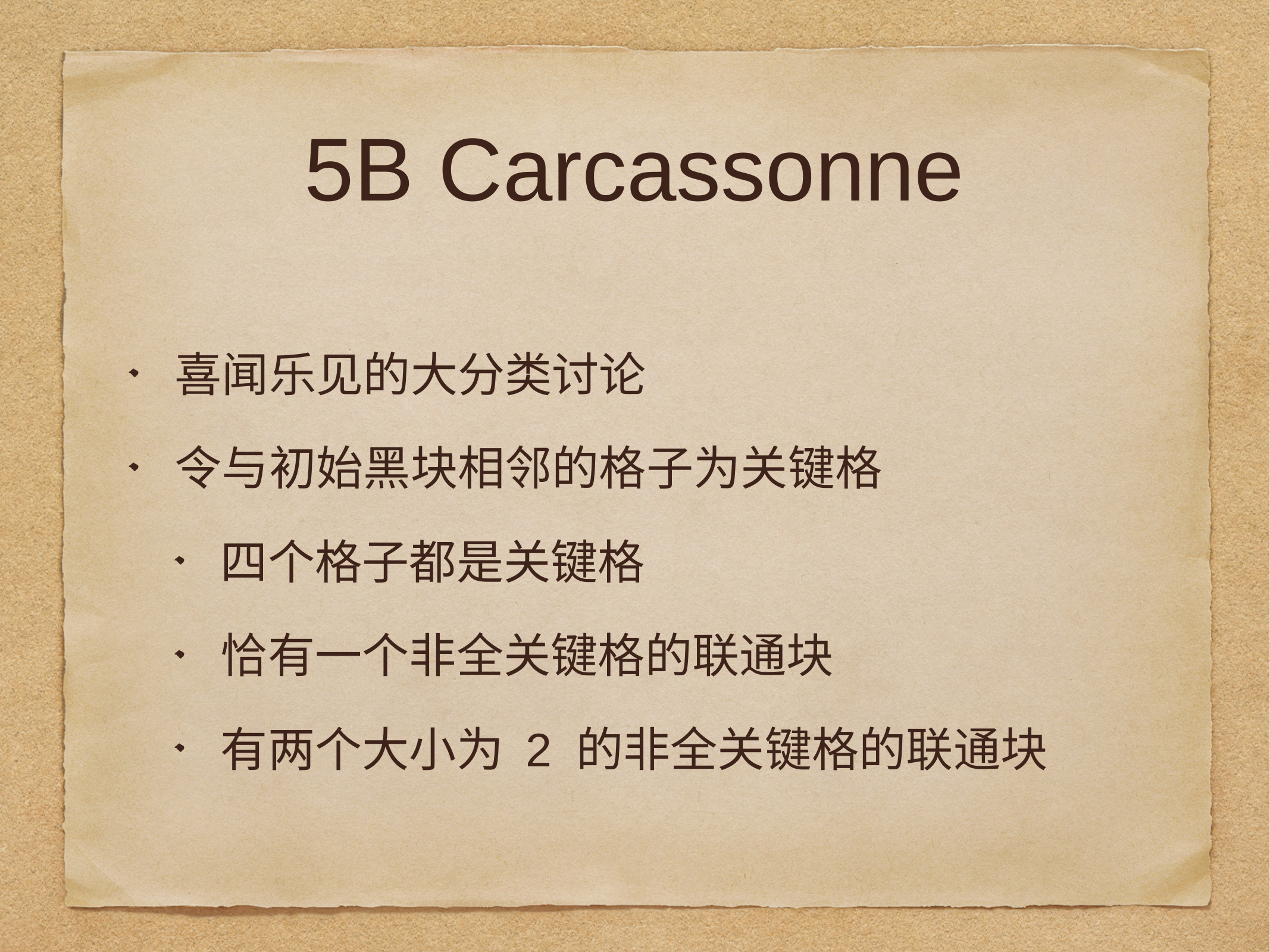

# 5B Carcassonne
喜闻乐见的大分类讨论
令与初始黑块相邻的格子为关键格
四个格子都是关键格
恰有一个非全关键格的联通块
有两个大小为 2 的非全关键格的联通块